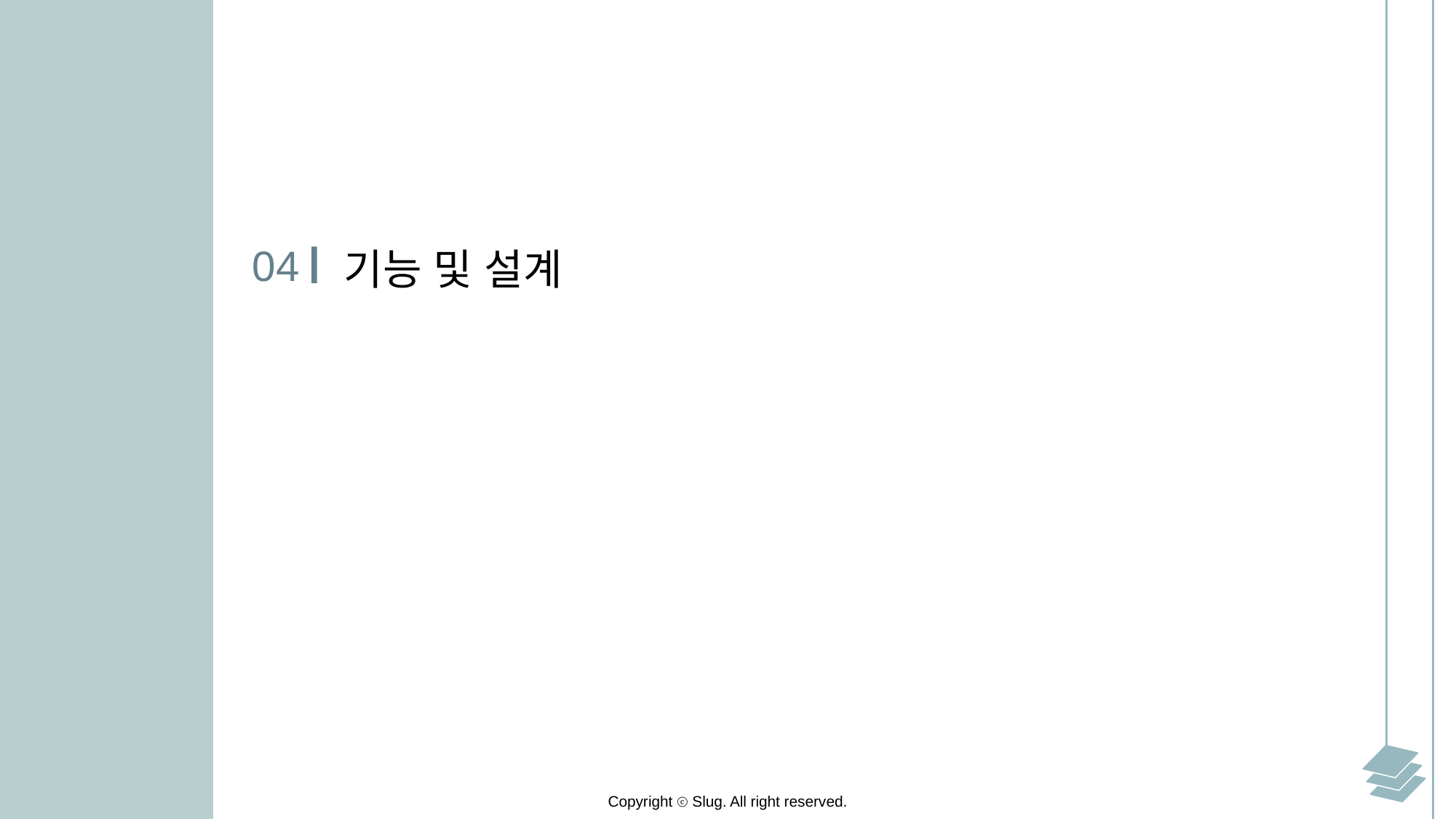

04
기능 및 설계

Copyright ⓒ Slug. All right reserved.